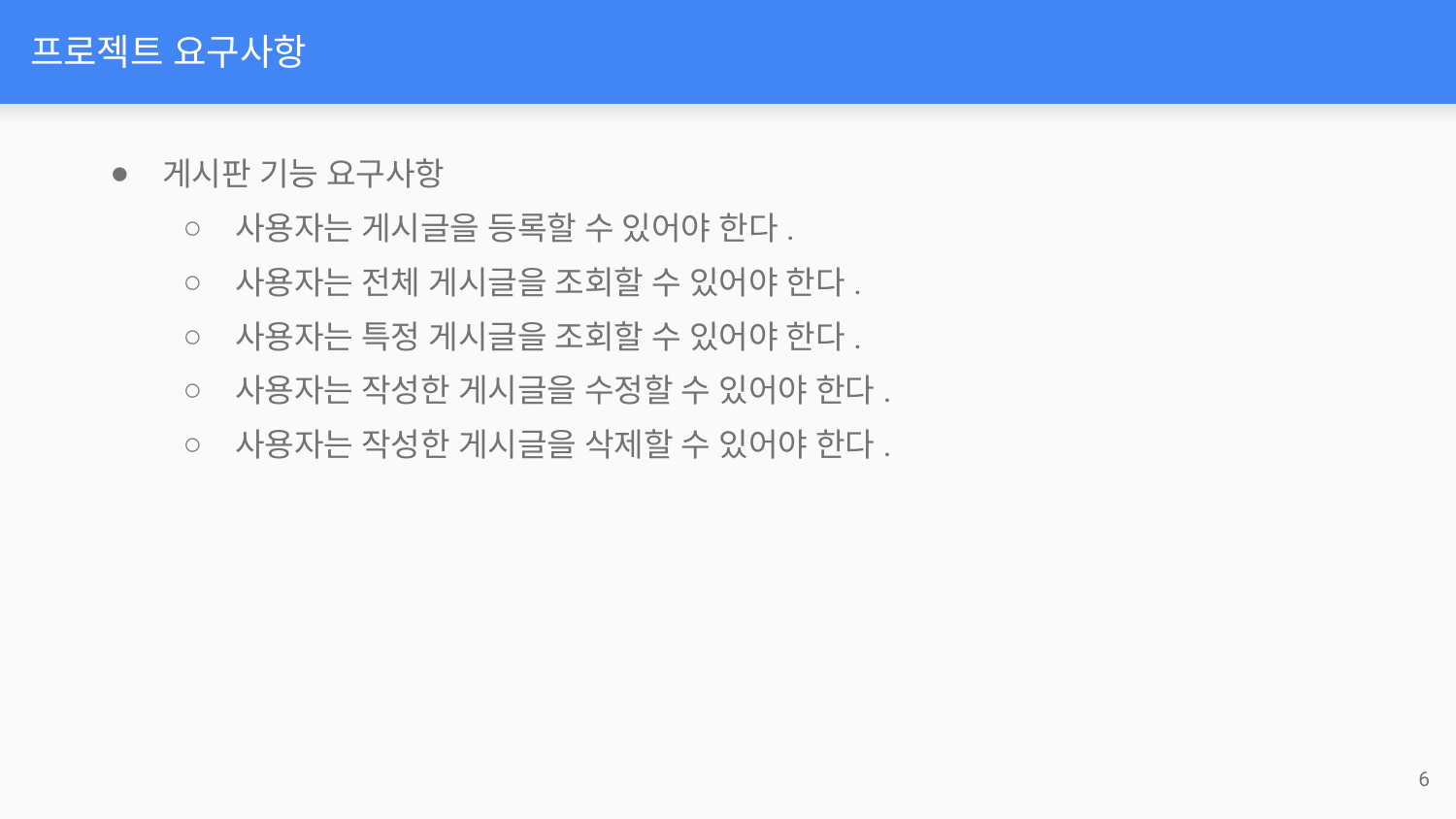

# 프로젝트 요구사항
게시판 기능 요구사항
사용자는 게시글을 등록할 수 있어야 한다.
사용자는 전체 게시글을 조회할 수 있어야 한다.
사용자는 특정 게시글을 조회할 수 있어야 한다.
사용자는 작성한 게시글을 수정할 수 있어야 한다.
사용자는 작성한 게시글을 삭제할 수 있어야 한다.
6